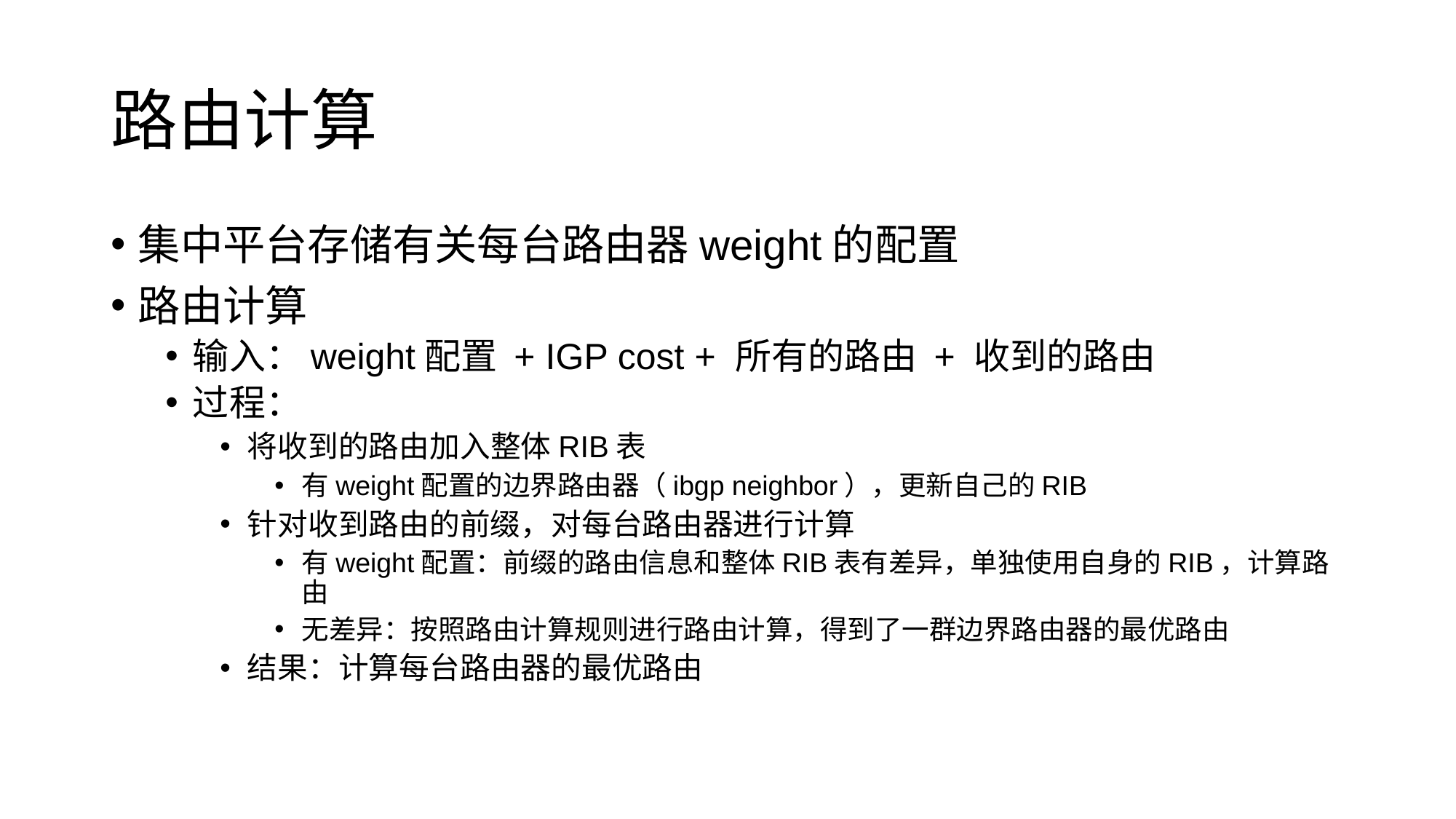

# 路由计算
集中平台存储有关每台路由器weight的配置
路由计算
输入：weight配置 + IGP cost + 所有的路由 + 收到的路由
过程：
将收到的路由加入整体RIB表
有weight配置的边界路由器（ibgp neighbor），更新自己的RIB
针对收到路由的前缀，对每台路由器进行计算
有weight配置：前缀的路由信息和整体RIB表有差异，单独使用自身的RIB，计算路由
无差异：按照路由计算规则进行路由计算，得到了一群边界路由器的最优路由
结果：计算每台路由器的最优路由